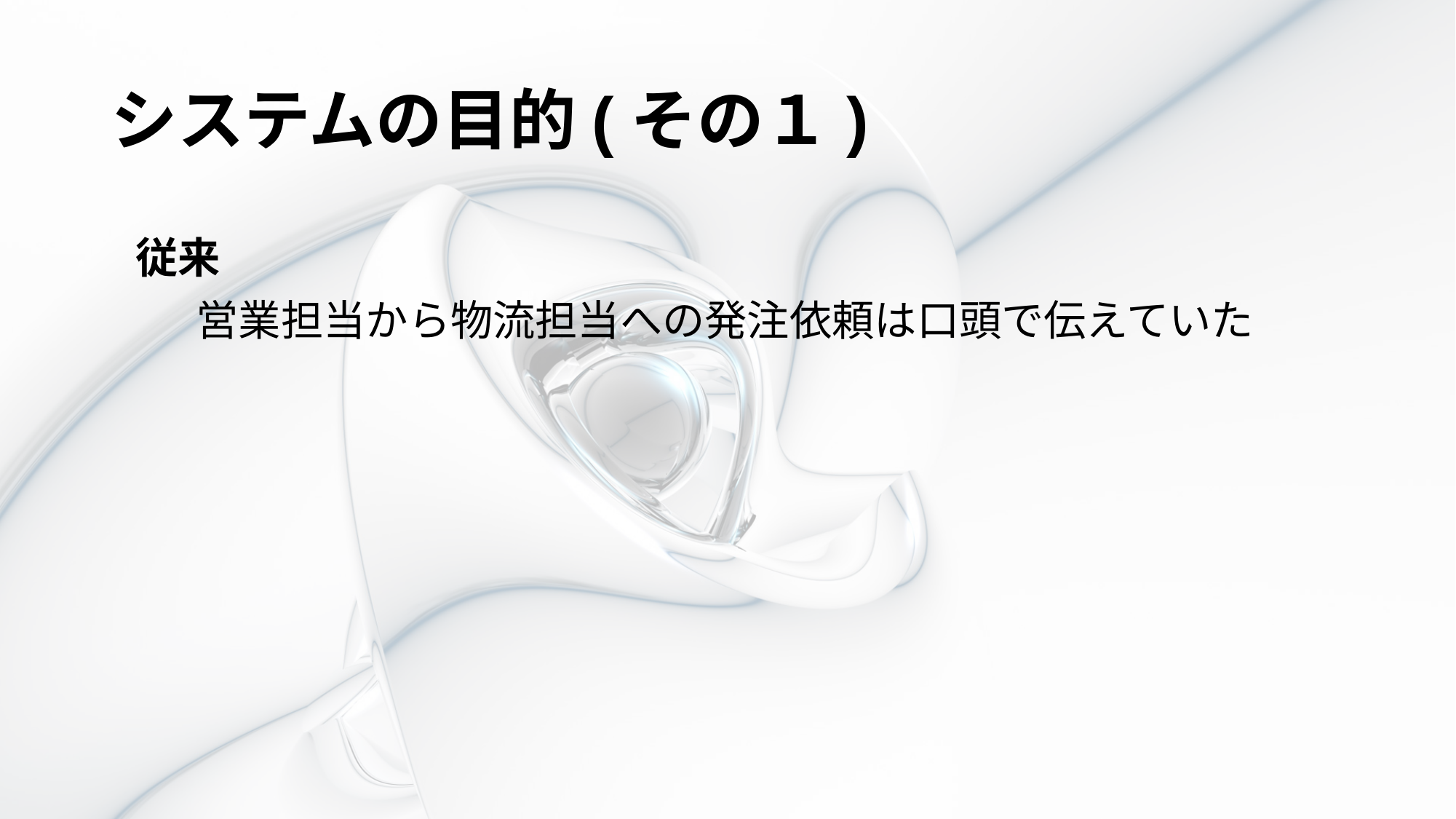

# システムの目的(その１)
従来
営業担当から物流担当への発注依頼は口頭で伝えていた